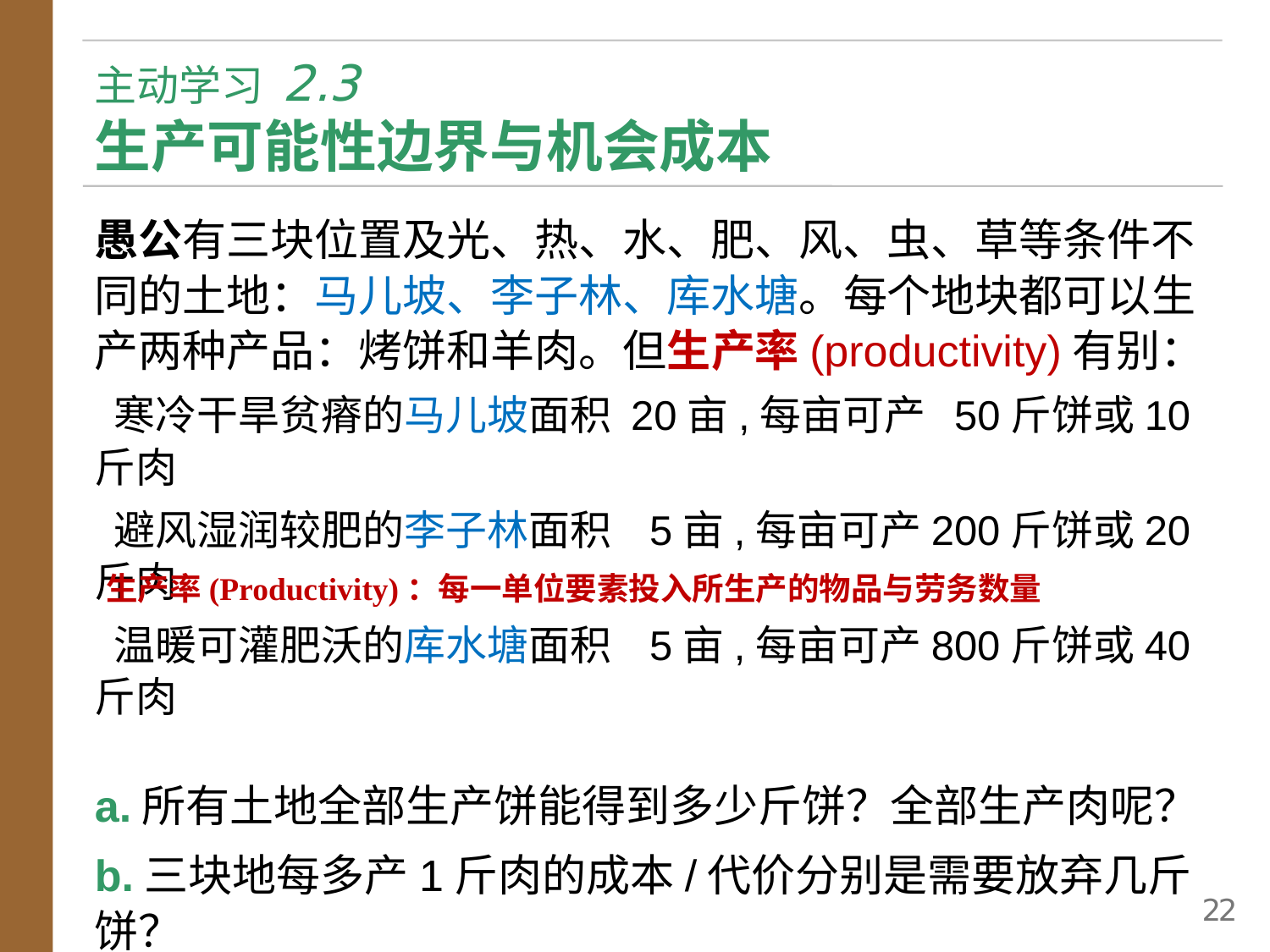

# 主动学习 2.3 生产可能性边界与机会成本
愚公有三块位置及光、热、水、肥、风、虫、草等条件不同的土地：马儿坡、李子林、库水塘。每个地块都可以生产两种产品：烤饼和羊肉。但生产率(productivity)有别：
 寒冷干旱贫瘠的马儿坡面积 20亩,每亩可产  50斤饼或10斤肉
 避风湿润较肥的李子林面积   5亩,每亩可产200斤饼或20斤肉
 温暖可灌肥沃的库水塘面积   5亩,每亩可产800斤饼或40斤肉

a.所有土地全部生产饼能得到多少斤饼？全部生产肉呢？
b.三块地每多产1斤肉的成本/代价分别是需要放弃几斤饼？
c.如果生产100斤肉最多还能产多少饼，如何生产(How, 生产任务分配给哪些土地)? 300斤肉呢？
d.画出愚公的生产可能性边界(PPF)
生产率(Productivity)：每一单位要素投入所生产的物品与劳务数量
22